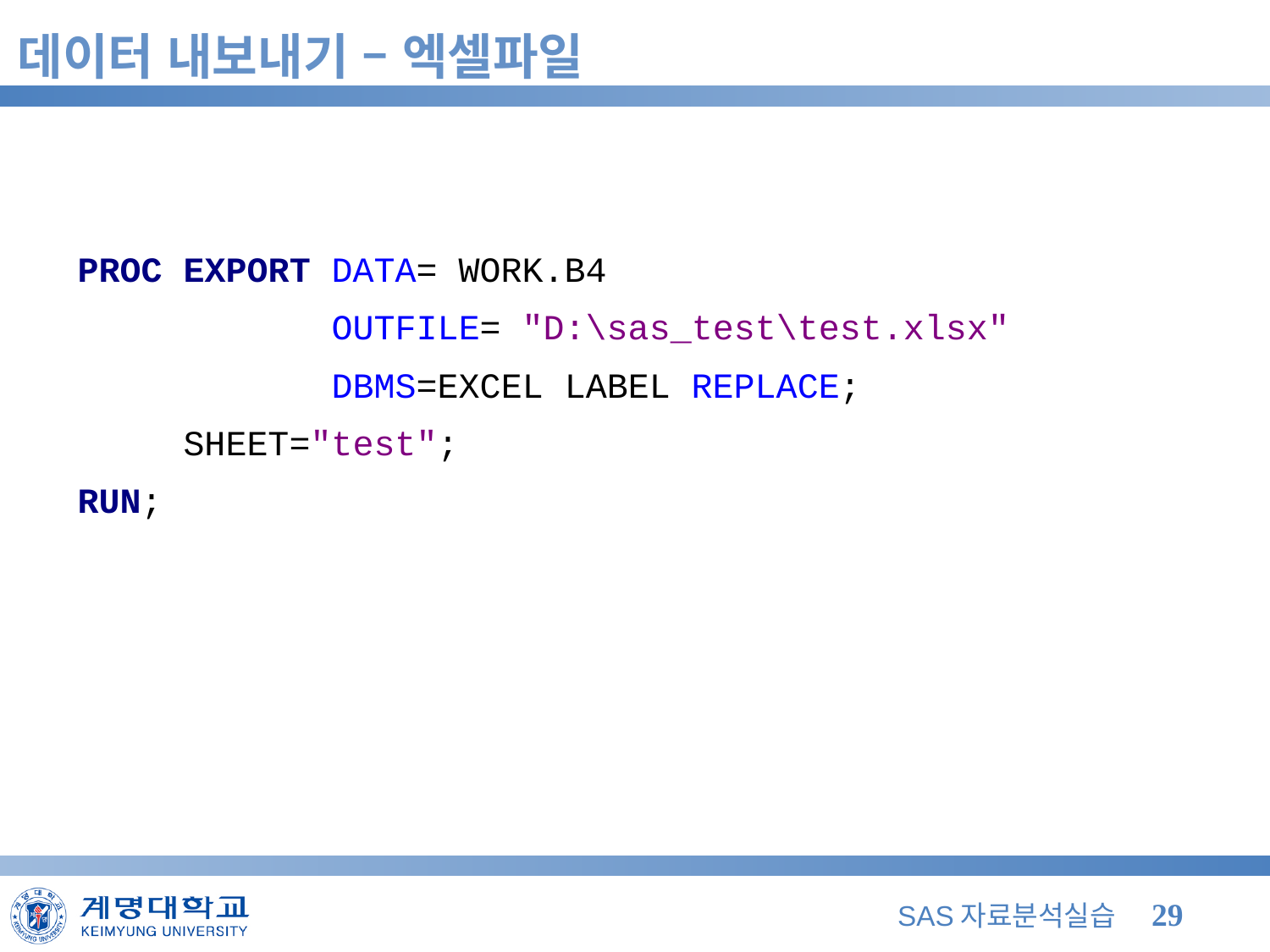

# 데이터 내보내기 – 엑셀파일

PROC EXPORT DATA= WORK.B4
            OUTFILE= "D:\sas_test\test.xlsx"
            DBMS=EXCEL LABEL REPLACE;
     SHEET="test";
RUN;